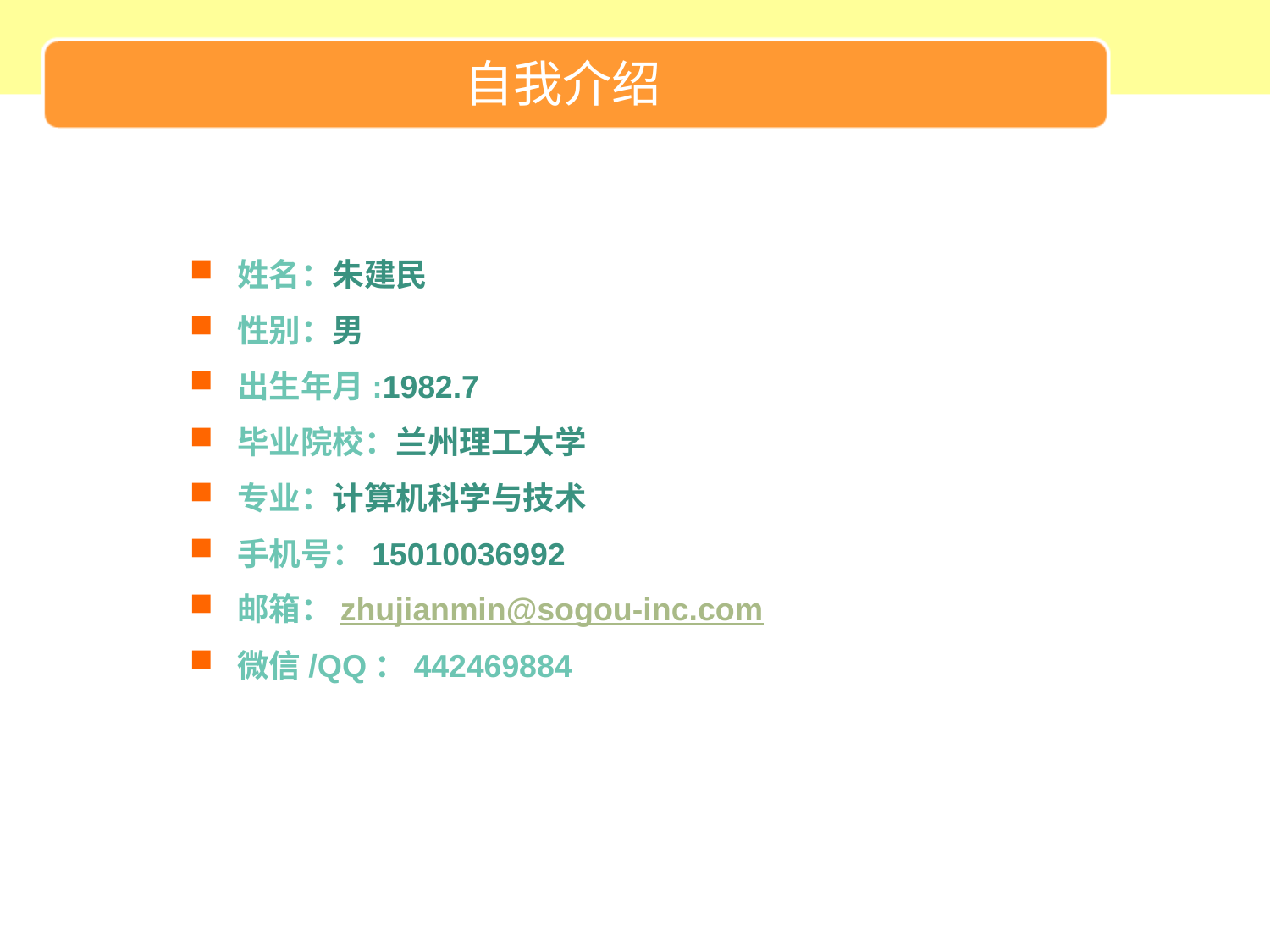

自我介绍
自我介绍
姓名：朱建民
性别：男
出生年月:1982.7
毕业院校：兰州理工大学
专业：计算机科学与技术
手机号：15010036992
邮箱：zhujianmin@sogou-inc.com
微信/QQ：442469884